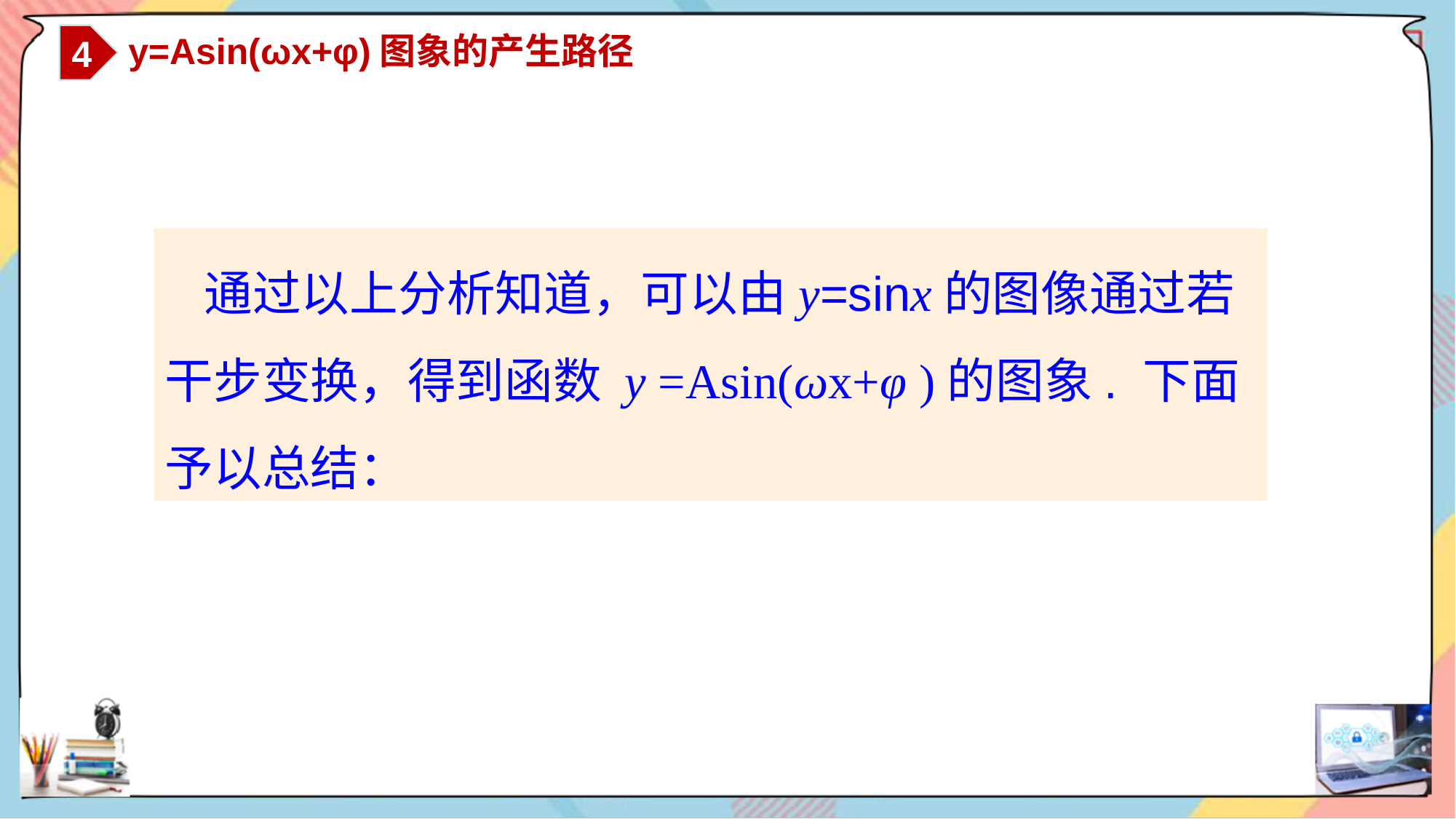

4
 y=Asin(ωx+φ)图象的产生路径
   通过以上分析知道，可以由y=sinx的图像通过若干步变换，得到函数 y =Asin(ωx+φ )的图象. 下面予以总结：